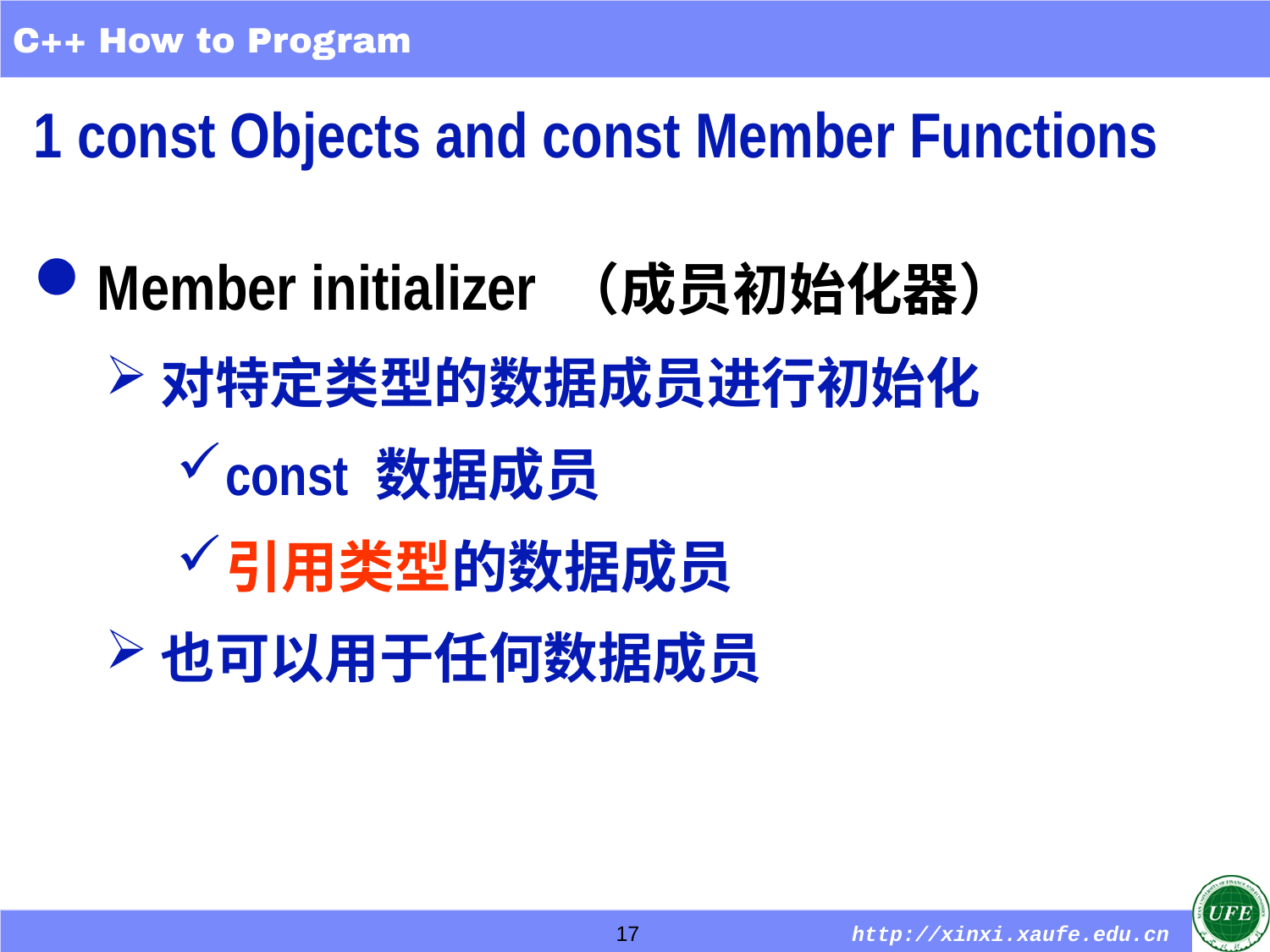

1 const Objects and const Member Functions
Member initializer （成员初始化器）
对特定类型的数据成员进行初始化
const 数据成员
引用类型的数据成员
也可以用于任何数据成员
17